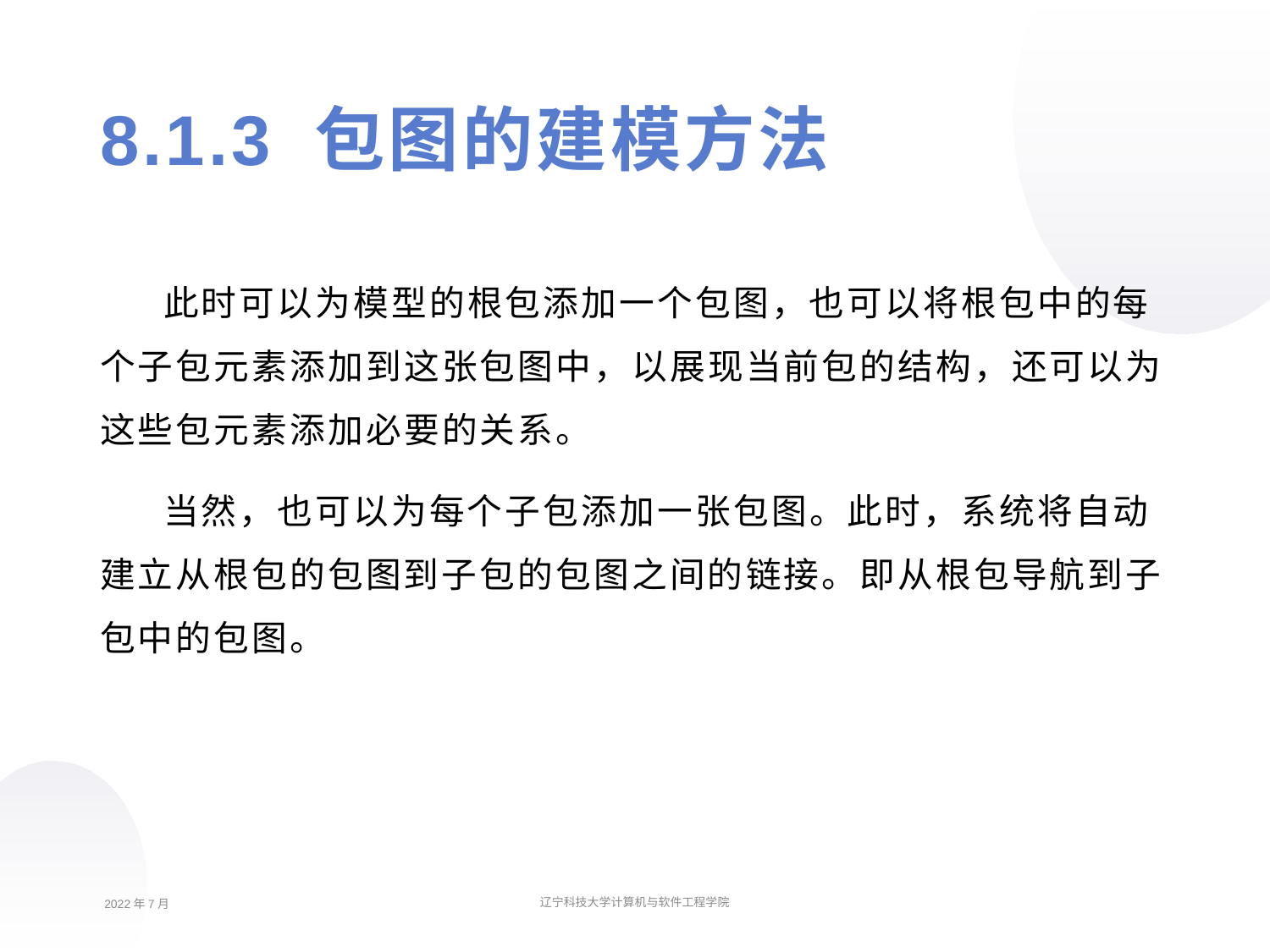

8.1.3 包图的建模方法
此时可以为模型的根包添加一个包图，也可以将根包中的每个子包元素添加到这张包图中，以展现当前包的结构，还可以为这些包元素添加必要的关系。
当然，也可以为每个子包添加一张包图。此时，系统将自动建立从根包的包图到子包的包图之间的链接。即从根包导航到子包中的包图。

2022年7月
辽宁科技大学计算机与软件工程学院
26